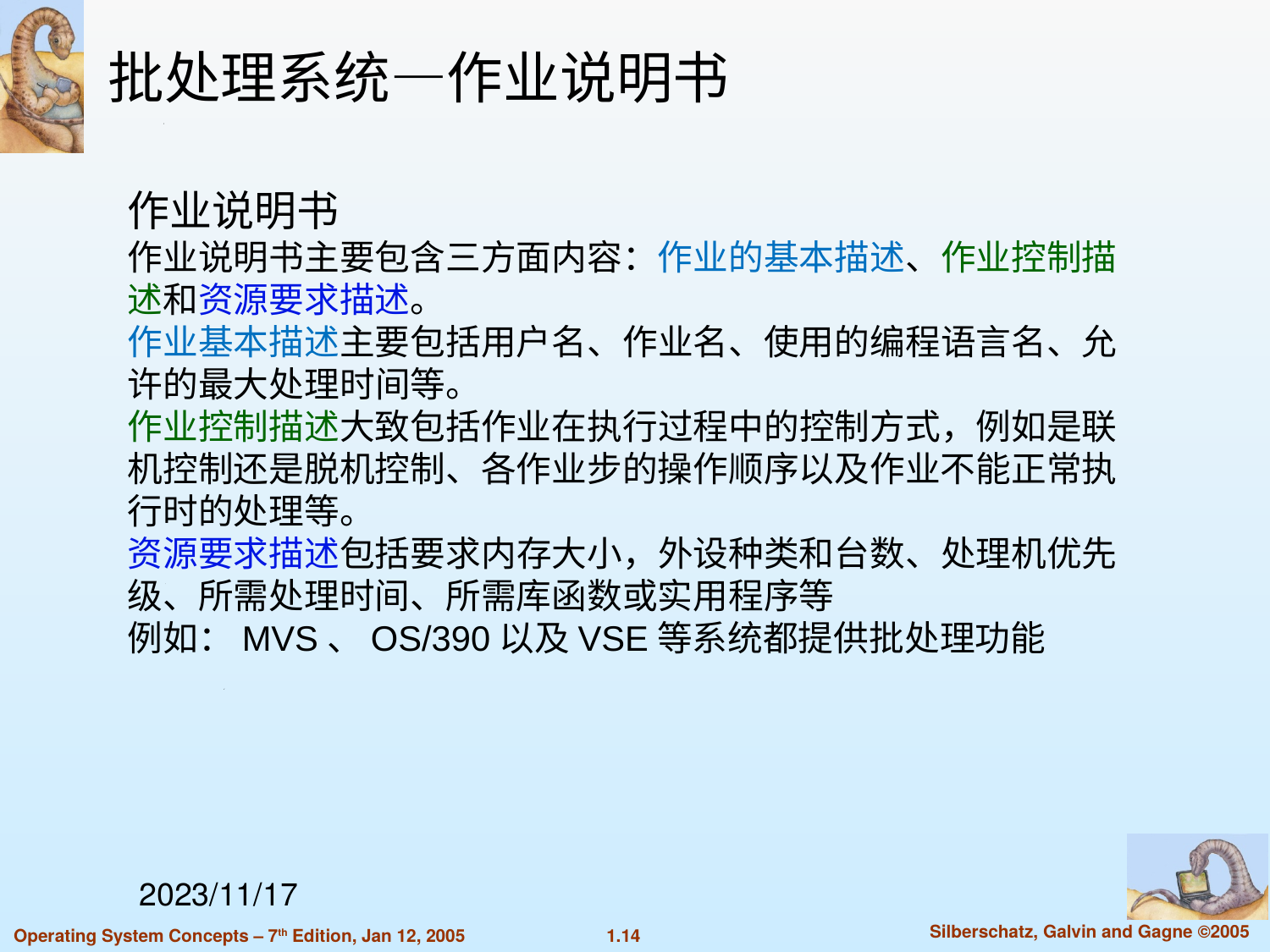

批处理系统—作业说明书
作业说明书
作业说明书主要包含三方面内容：作业的基本描述、作业控制描述和资源要求描述。
作业基本描述主要包括用户名、作业名、使用的编程语言名、允许的最大处理时间等。
作业控制描述大致包括作业在执行过程中的控制方式，例如是联机控制还是脱机控制、各作业步的操作顺序以及作业不能正常执行时的处理等。
资源要求描述包括要求内存大小，外设种类和台数、处理机优先级、所需处理时间、所需库函数或实用程序等
例如：MVS、OS/390以及VSE等系统都提供批处理功能

2023/11/17